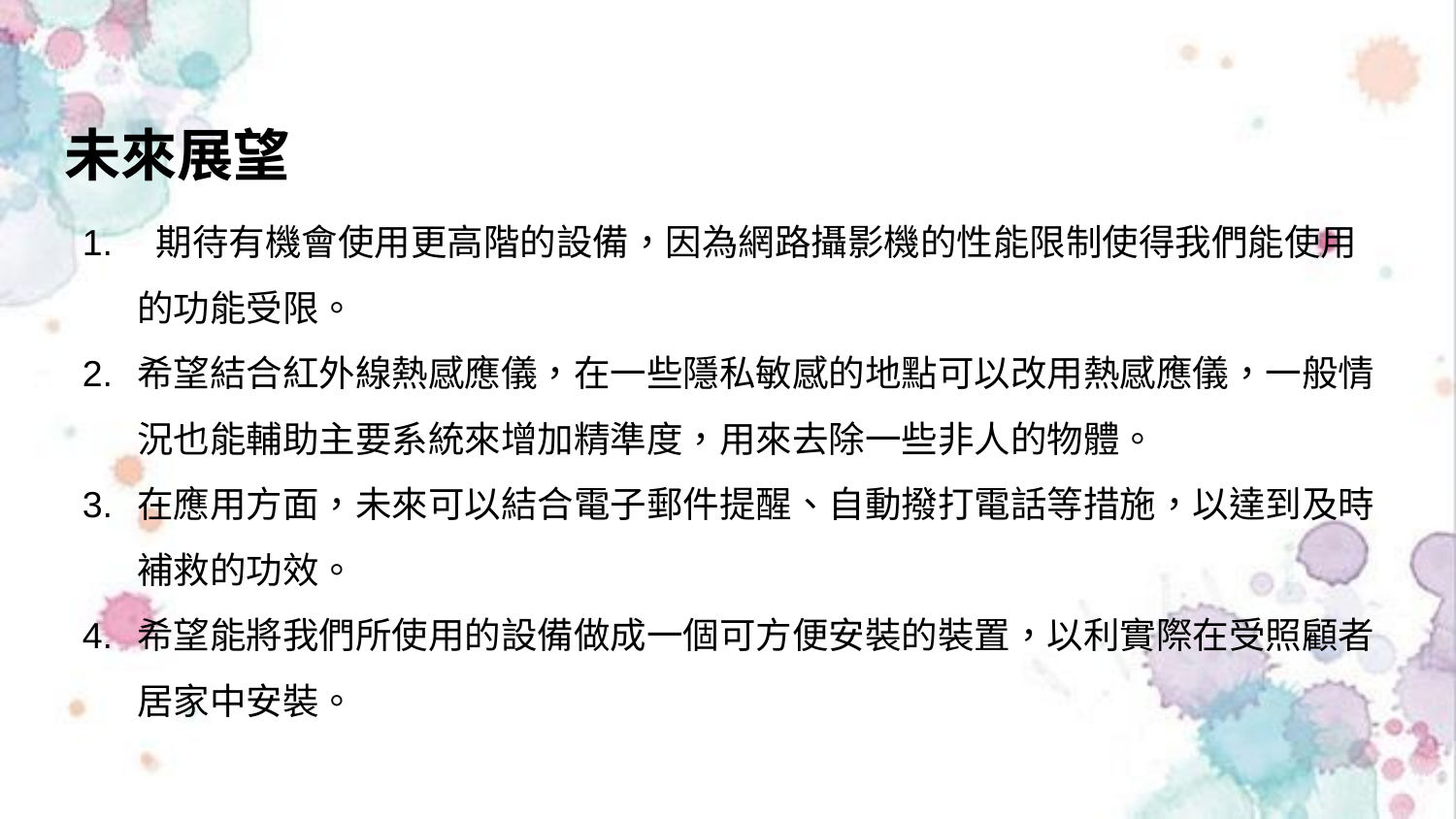

# 未來展望
 期待有機會使用更高階的設備，因為網路攝影機的性能限制使得我們能使用的功能受限。
希望結合紅外線熱感應儀，在一些隱私敏感的地點可以改用熱感應儀，一般情況也能輔助主要系統來增加精準度，用來去除一些非人的物體。
在應用方面，未來可以結合電子郵件提醒、自動撥打電話等措施，以達到及時補救的功效。
希望能將我們所使用的設備做成一個可方便安裝的裝置，以利實際在受照顧者居家中安裝。